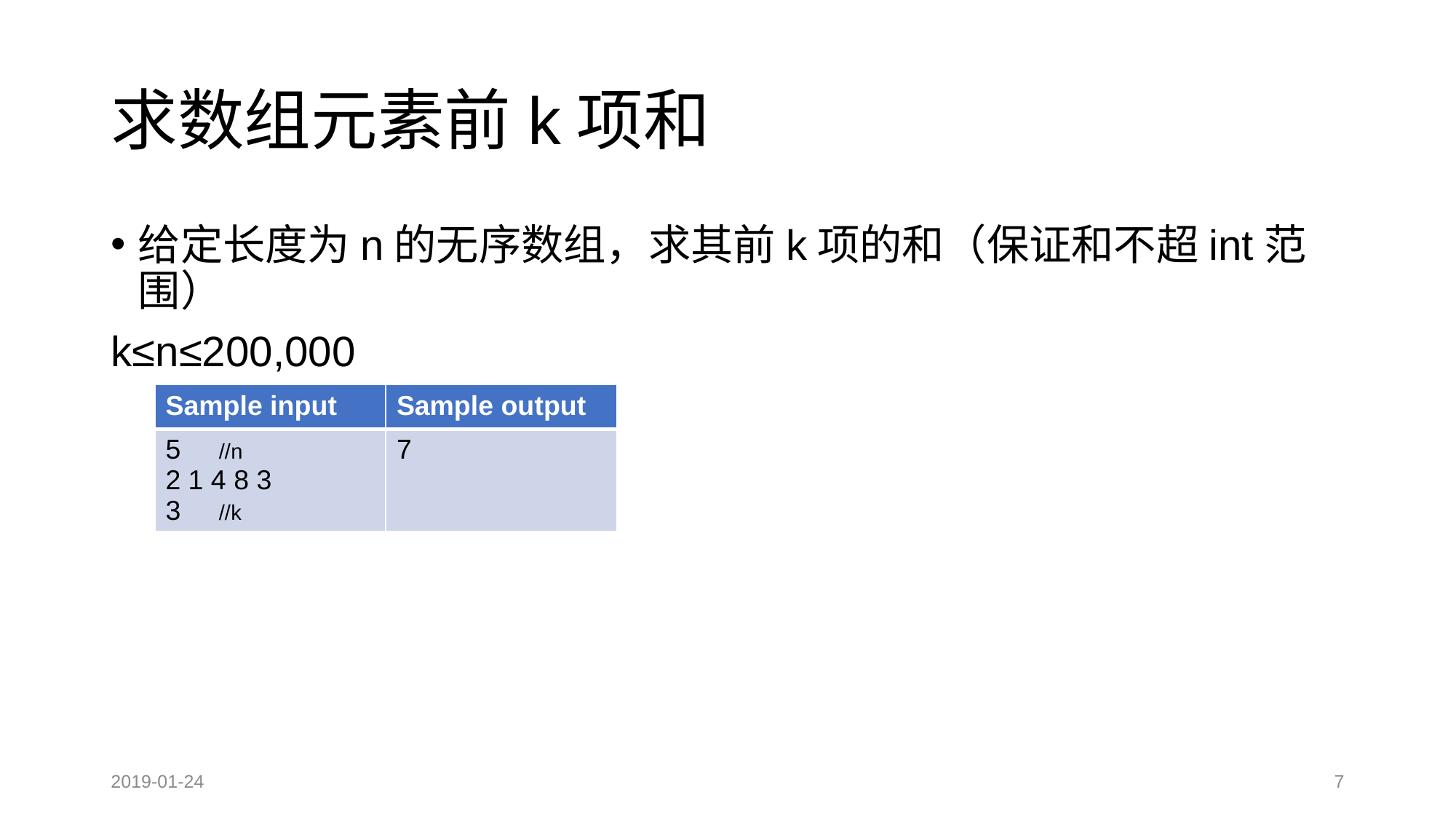

# 求数组元素前k项和
给定长度为n的无序数组，求其前k项的和（保证和不超int范围）
k≤n≤200,000
| Sample input | Sample output |
| --- | --- |
| 5 //n 2 1 4 8 3 3 //k | 7 |
2019-01-24
7